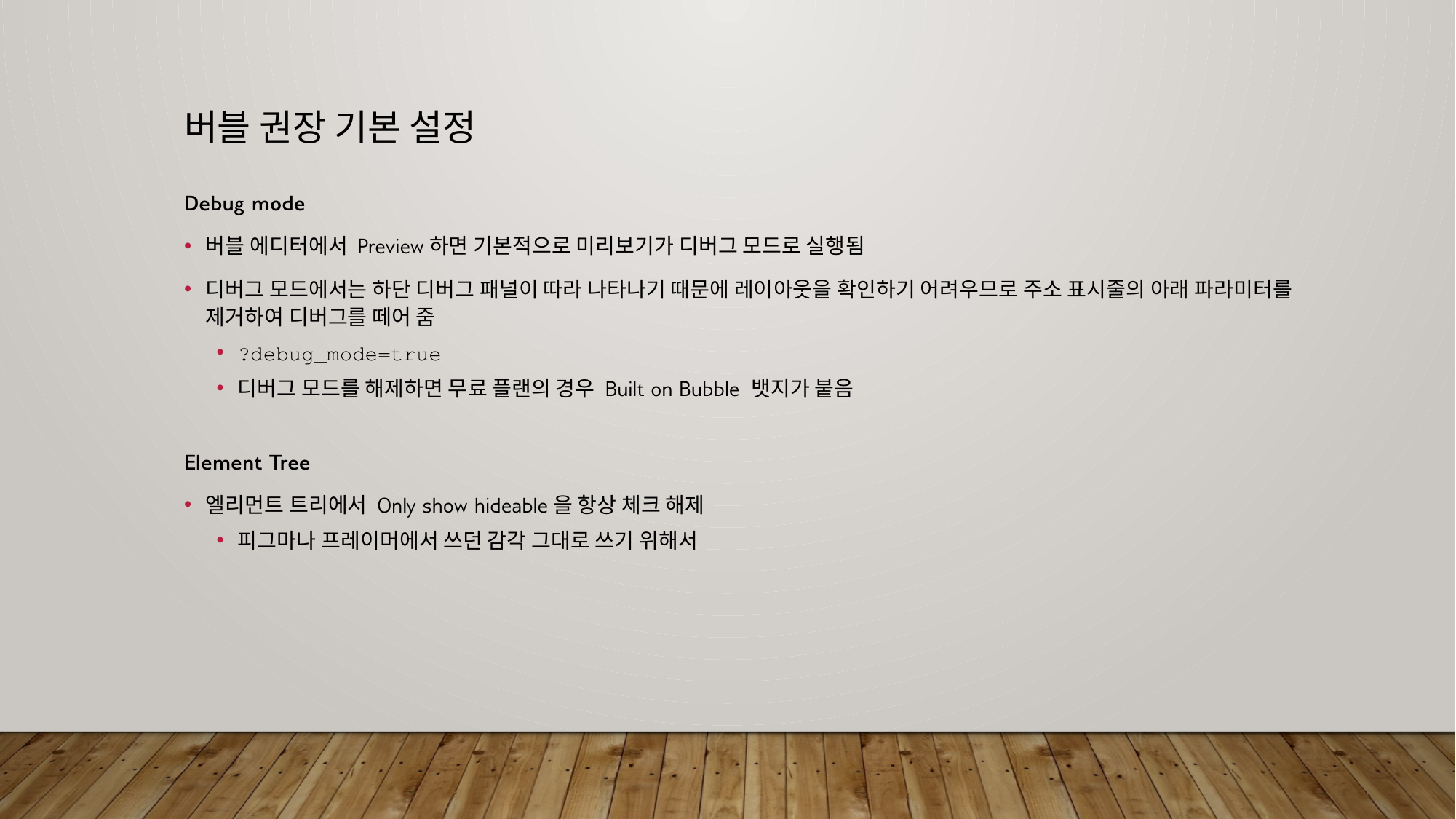

# 버블 권장 기본 설정
Debug mode
버블 에디터에서 Preview하면 기본적으로 미리보기가 디버그 모드로 실행됨
디버그 모드에서는 하단 디버그 패널이 따라 나타나기 때문에 레이아웃을 확인하기 어려우므로 주소 표시줄의 아래 파라미터를 제거하여 디버그를 떼어 줌
?debug_mode=true
디버그 모드를 해제하면 무료 플랜의 경우 Built on Bubble 뱃지가 붙음
Element Tree
엘리먼트 트리에서 Only show hideable을 항상 체크 해제
피그마나 프레이머에서 쓰던 감각 그대로 쓰기 위해서